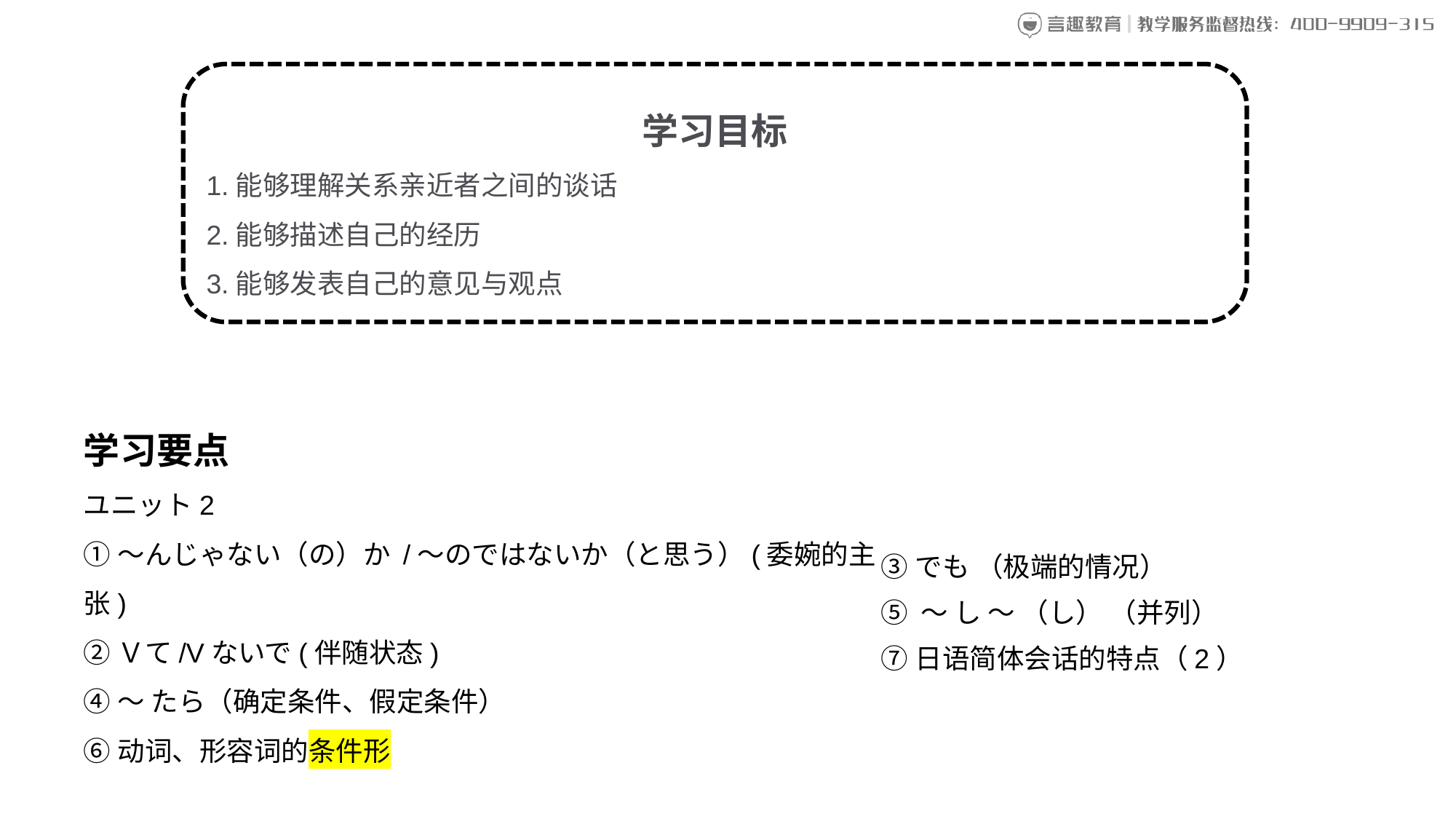

学习目标
1.能够理解关系亲近者之间的谈话
2.能够描述自己的经历
3.能够发表自己的意见与观点
学习要点
ユニット2
①〜んじゃない（の）か /〜のではないか（と思う）(委婉的主张)
②Ｖて/Vないで(伴随状态)
④〜 たら（确定条件、假定条件）
⑥动词、形容词的条件形

③でも （极端的情况）
⑤ 〜 し 〜 （し） （并列）
⑦日语简体会话的特点（2）